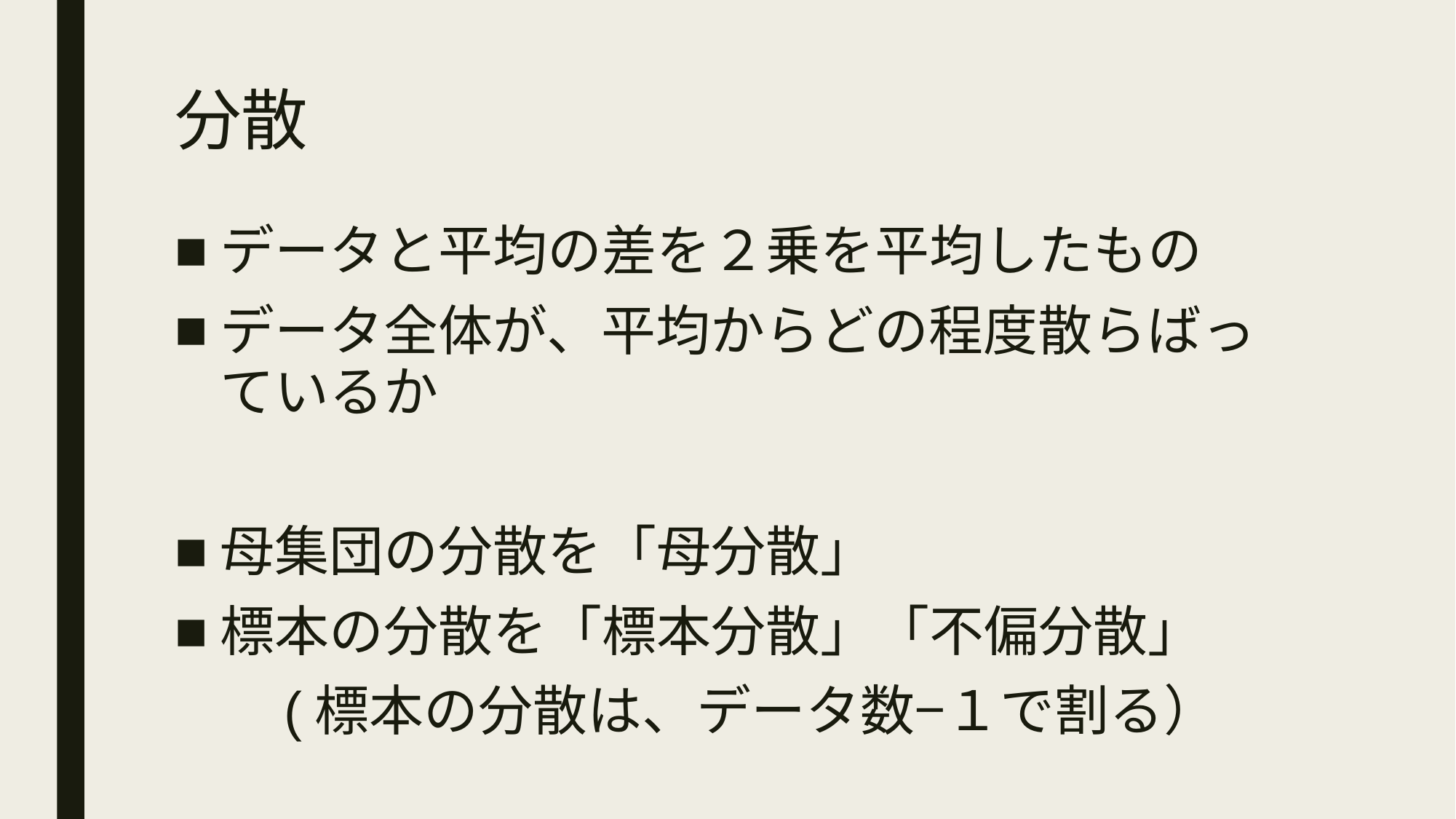

# 分散
データと平均の差を２乗を平均したもの
データ全体が、平均からどの程度散らばっているか

母集団の分散を「母分散」
標本の分散を「標本分散」「不偏分散」
	(標本の分散は、データ数−１で割る）